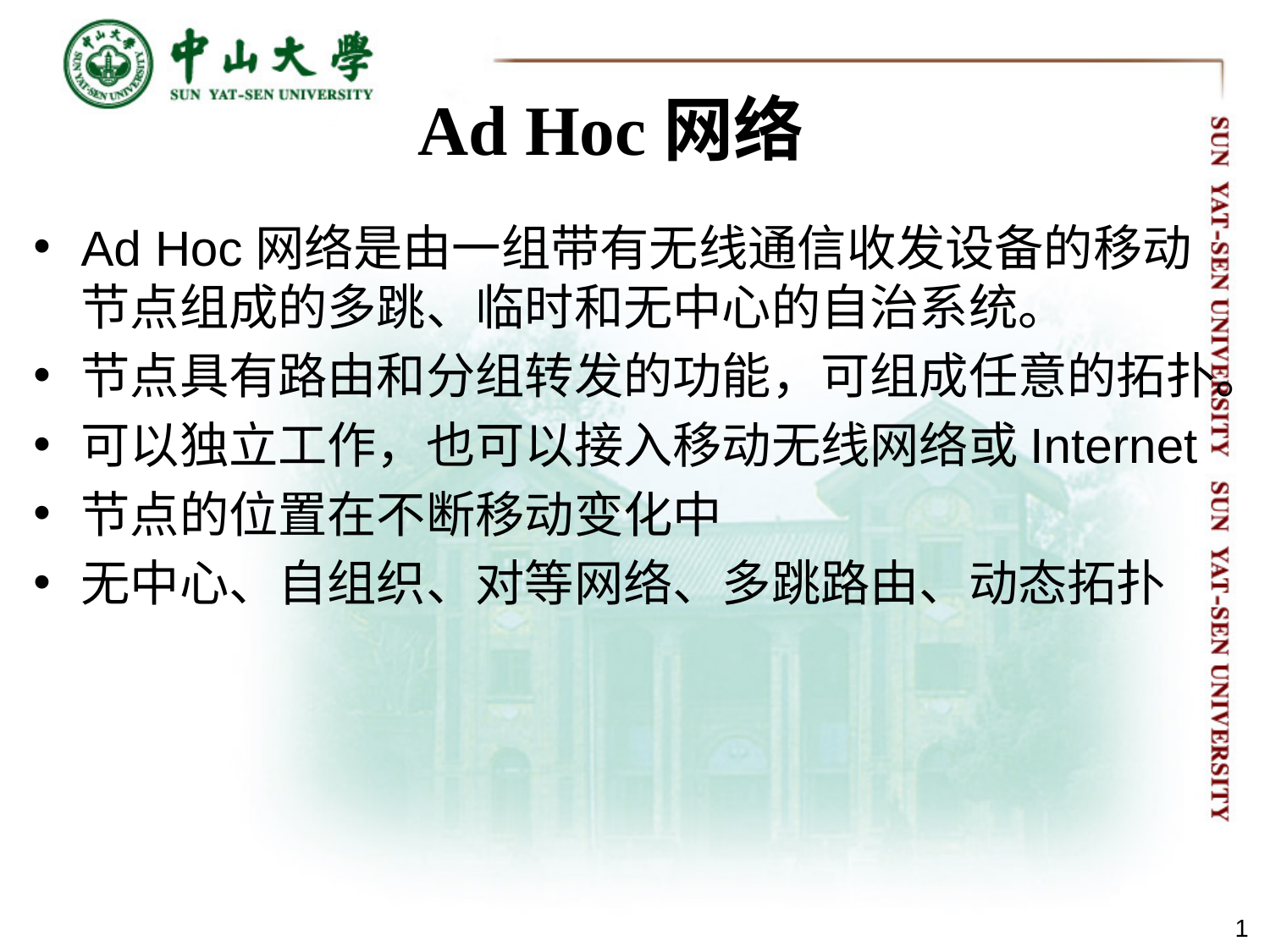

Ad Hoc网络
Ad Hoc网络是由一组带有无线通信收发设备的移动节点组成的多跳、临时和无中心的自治系统。
节点具有路由和分组转发的功能，可组成任意的拓扑。
可以独立工作，也可以接入移动无线网络或Internet
节点的位置在不断移动变化中
无中心、自组织、对等网络、多跳路由、动态拓扑

1